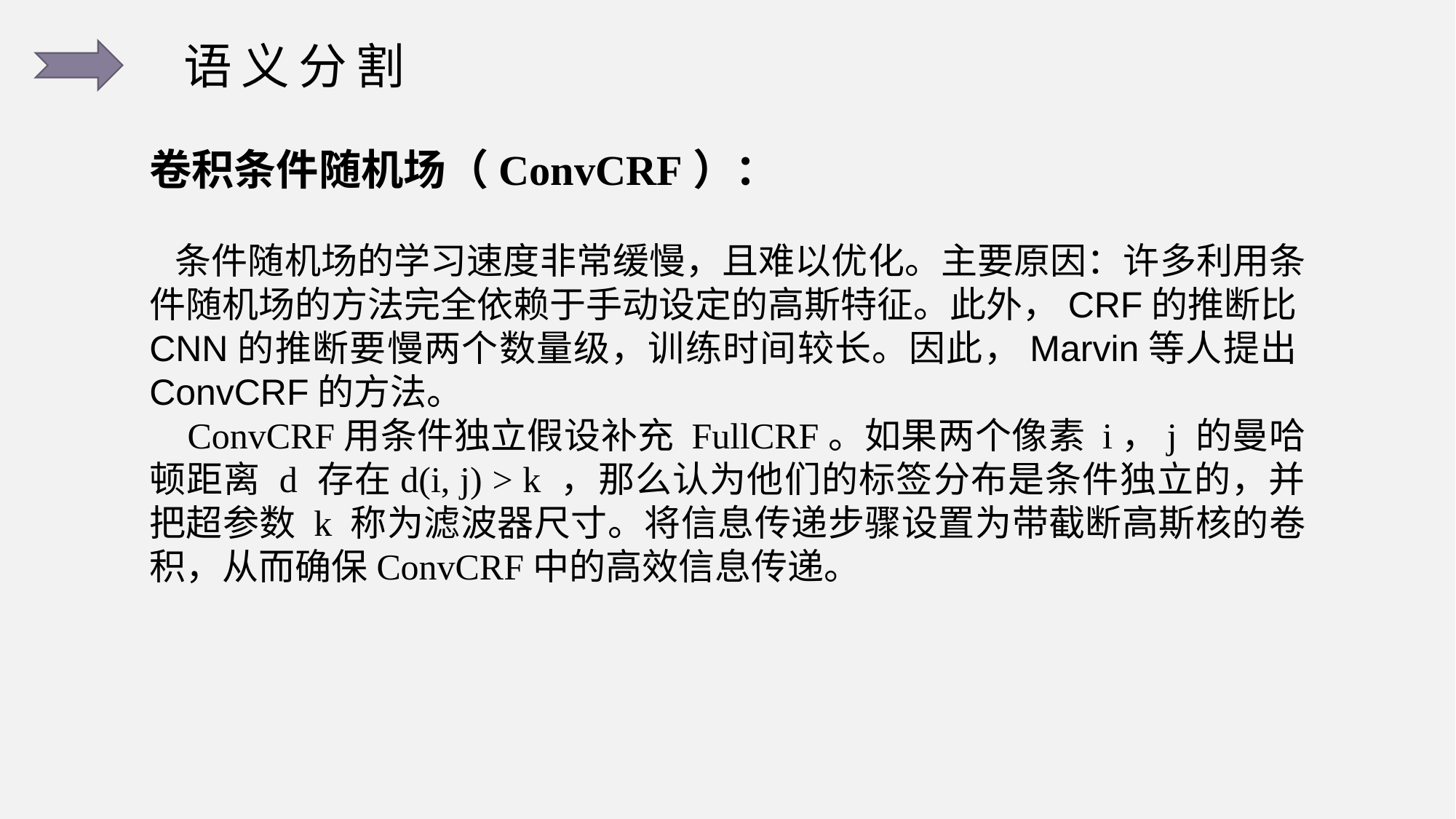

语义分割

卷积条件随机场（ConvCRF）：

  条件随机场的学习速度非常缓慢，且难以优化。主要原因：许多利用条件随机场的方法完全依赖于手动设定的高斯特征。此外，CRF的推断比CNN的推断要慢两个数量级，训练时间较长。因此，Marvin等人提出ConvCRF的方法。
    ConvCRF用条件独立假设补充 FullCRF。如果两个像素 i，j 的曼哈顿距离 d 存在d(i, j) > k ，那么认为他们的标签分布是条件独立的，并把超参数 k 称为滤波器尺寸。将信息传递步骤设置为带截断高斯核的卷积，从而确保ConvCRF中的高效信息传递。